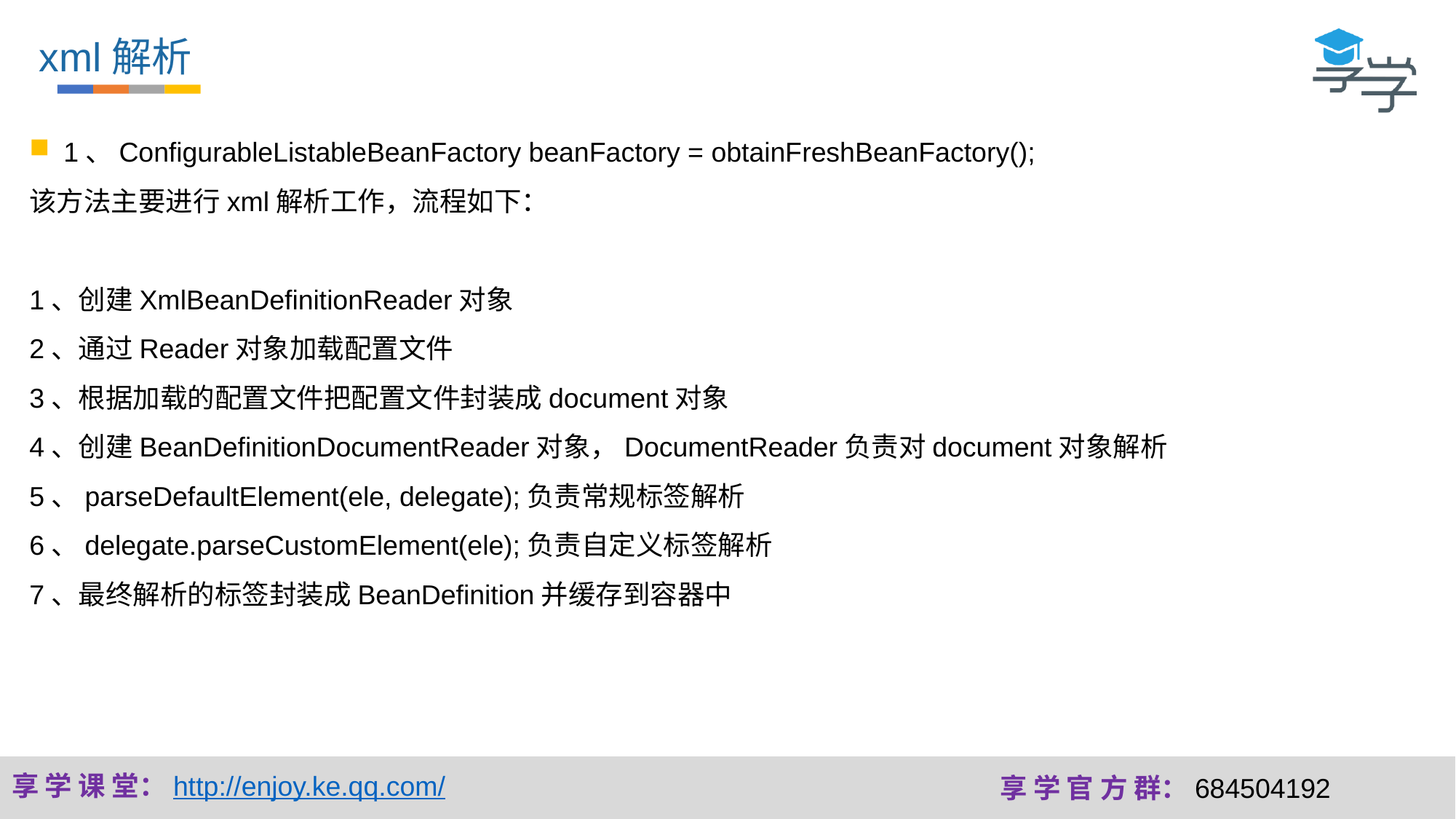

xml解析

1、ConfigurableListableBeanFactory beanFactory = obtainFreshBeanFactory();
该方法主要进行xml解析工作，流程如下：

1、创建XmlBeanDefinitionReader对象
2、通过Reader对象加载配置文件
3、根据加载的配置文件把配置文件封装成document对象
4、创建BeanDefinitionDocumentReader对象，DocumentReader负责对document对象解析
5、parseDefaultElement(ele, delegate);负责常规标签解析
6、delegate.parseCustomElement(ele);负责自定义标签解析
7、最终解析的标签封装成BeanDefinition并缓存到容器中